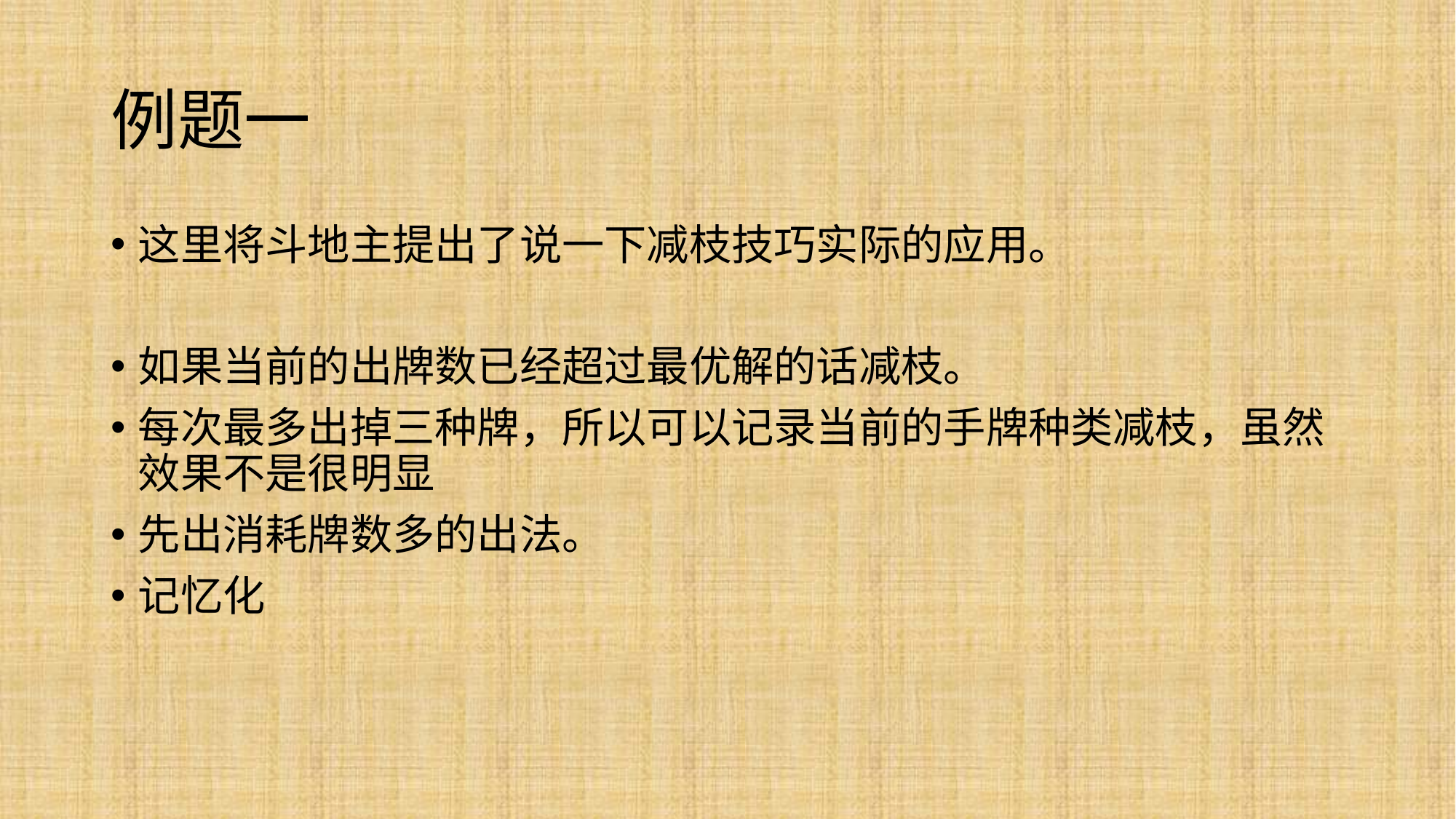

# 例题一
这里将斗地主提出了说一下减枝技巧实际的应用。

如果当前的出牌数已经超过最优解的话减枝。
每次最多出掉三种牌，所以可以记录当前的手牌种类减枝，虽然效果不是很明显
先出消耗牌数多的出法。
记忆化